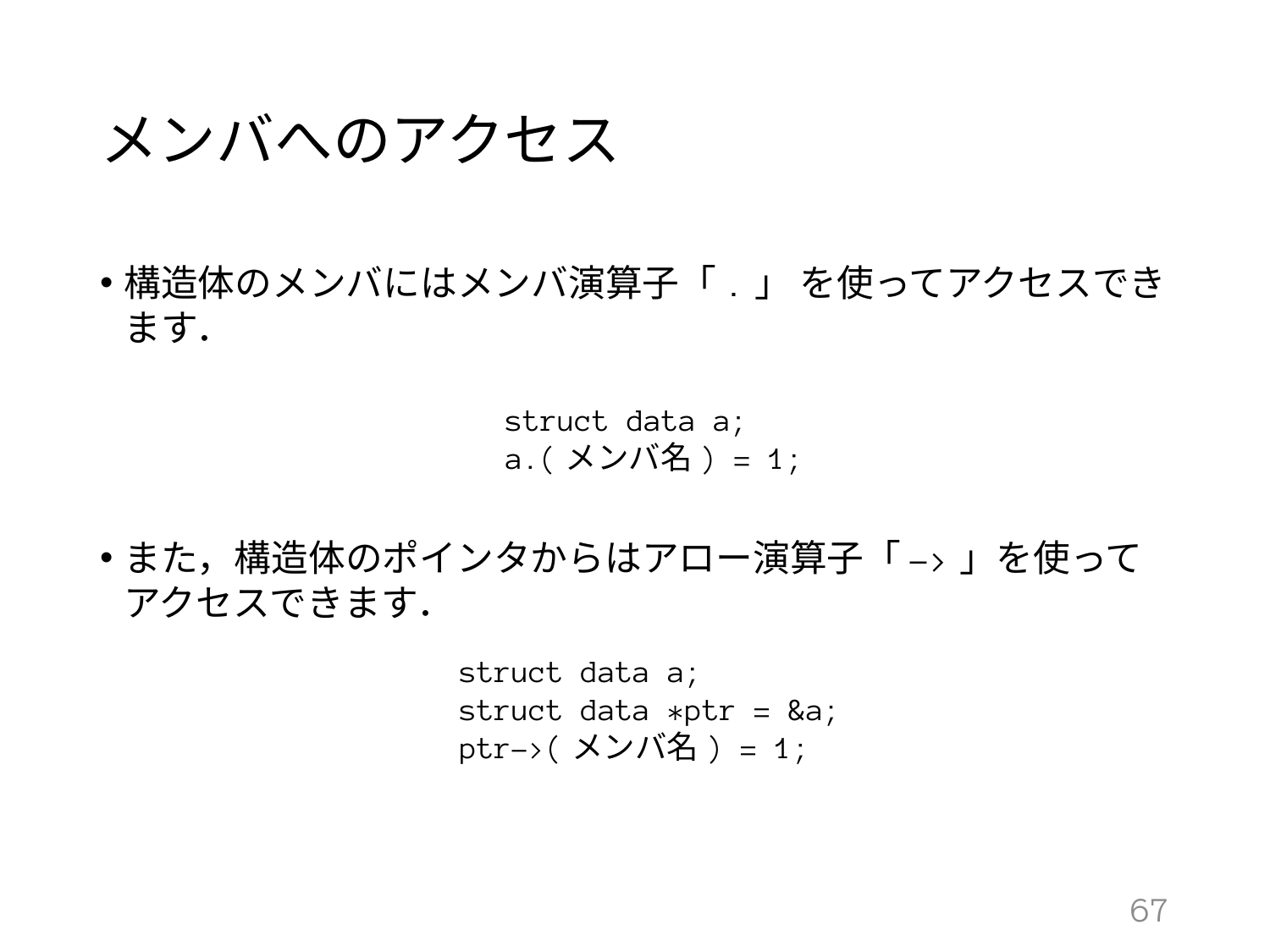

# メンバへのアクセス
構造体のメンバにはメンバ演算子「.」 を使ってアクセスできます．

また，構造体のポインタからはアロー演算子「->」を使ってアクセスできます．

struct data a;
a.(メンバ名) = 1;
struct data a;
struct data *ptr = &a;
ptr->(メンバ名) = 1;
67